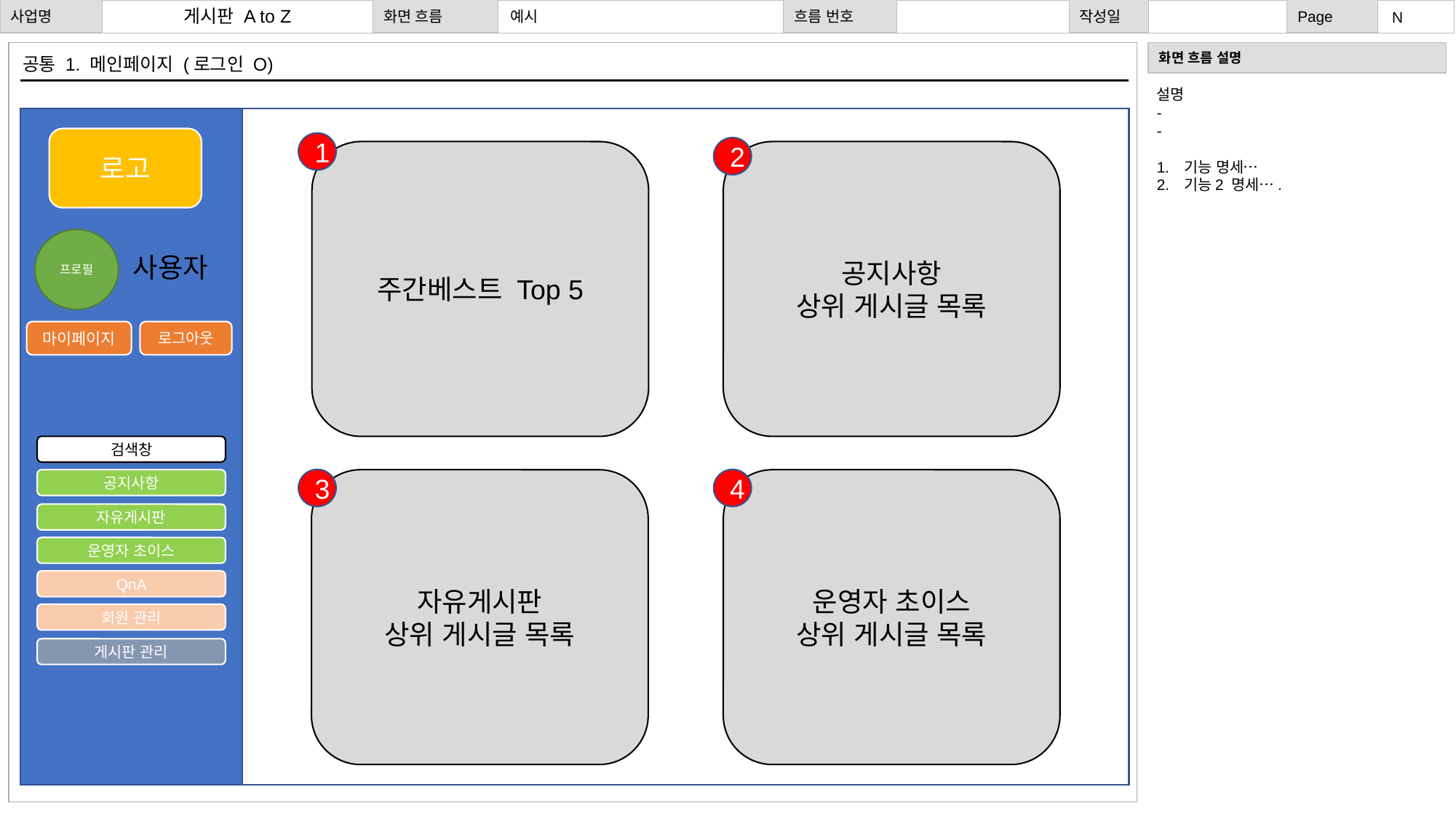

# 예시

게시판 A to Z
N

공통 1. 메인페이지 (로그인 O)
설명
-
-

기능 명세…
기능2 명세….

로고
1
2
주간베스트 Top 5
공지사항
상위 게시글 목록
프로필
사용자
마이페이지
로그아웃
검색창
3
4
공지사항
자유게시판
상위 게시글 목록
운영자 초이스
상위 게시글 목록
자유게시판
운영자 초이스
QnA
회원 관리
게시판 관리